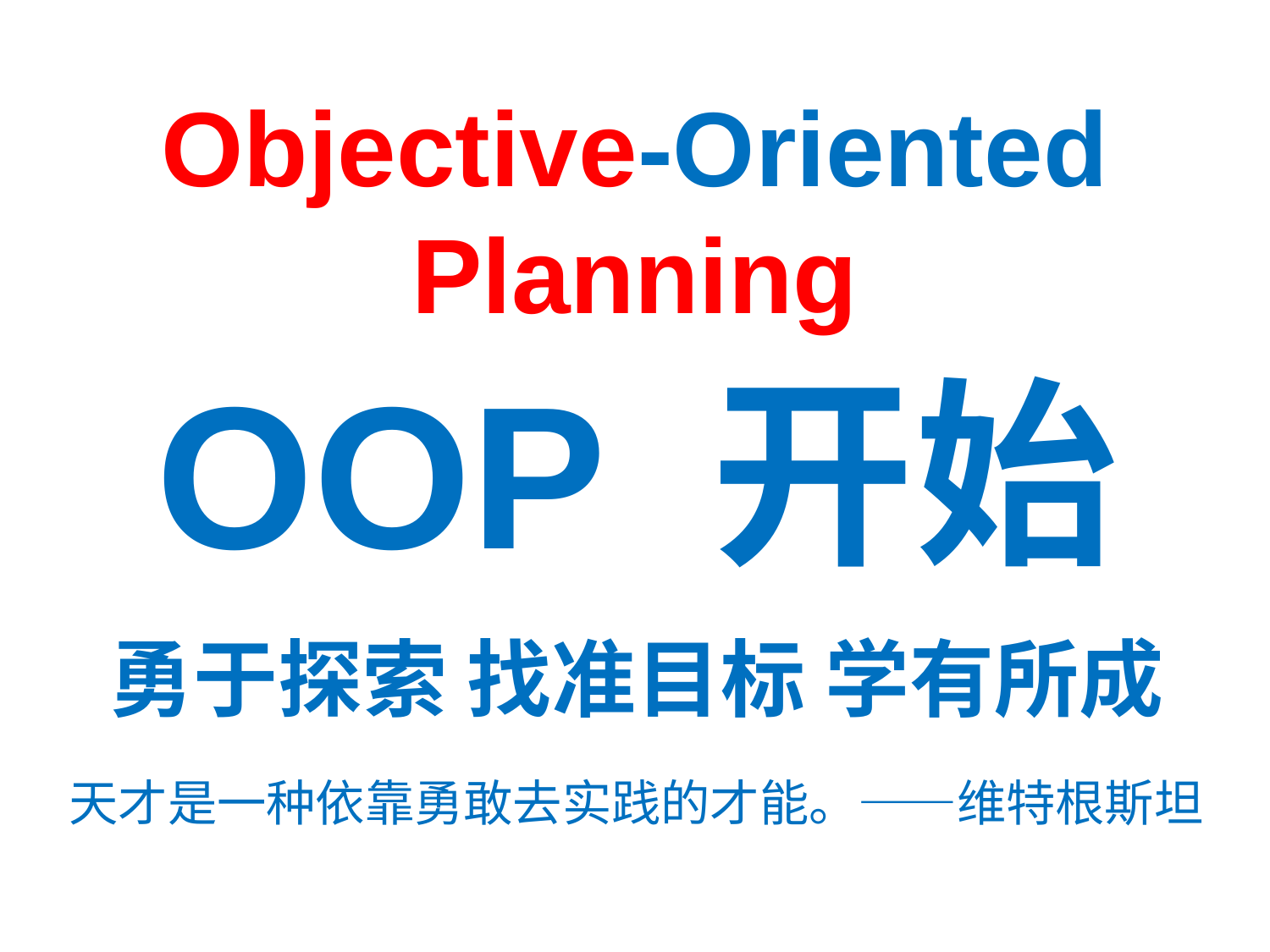

Objective-Oriented Planning
# OOP 开始
勇于探索 找准目标 学有所成
天才是一种依靠勇敢去实践的才能。——维特根斯坦